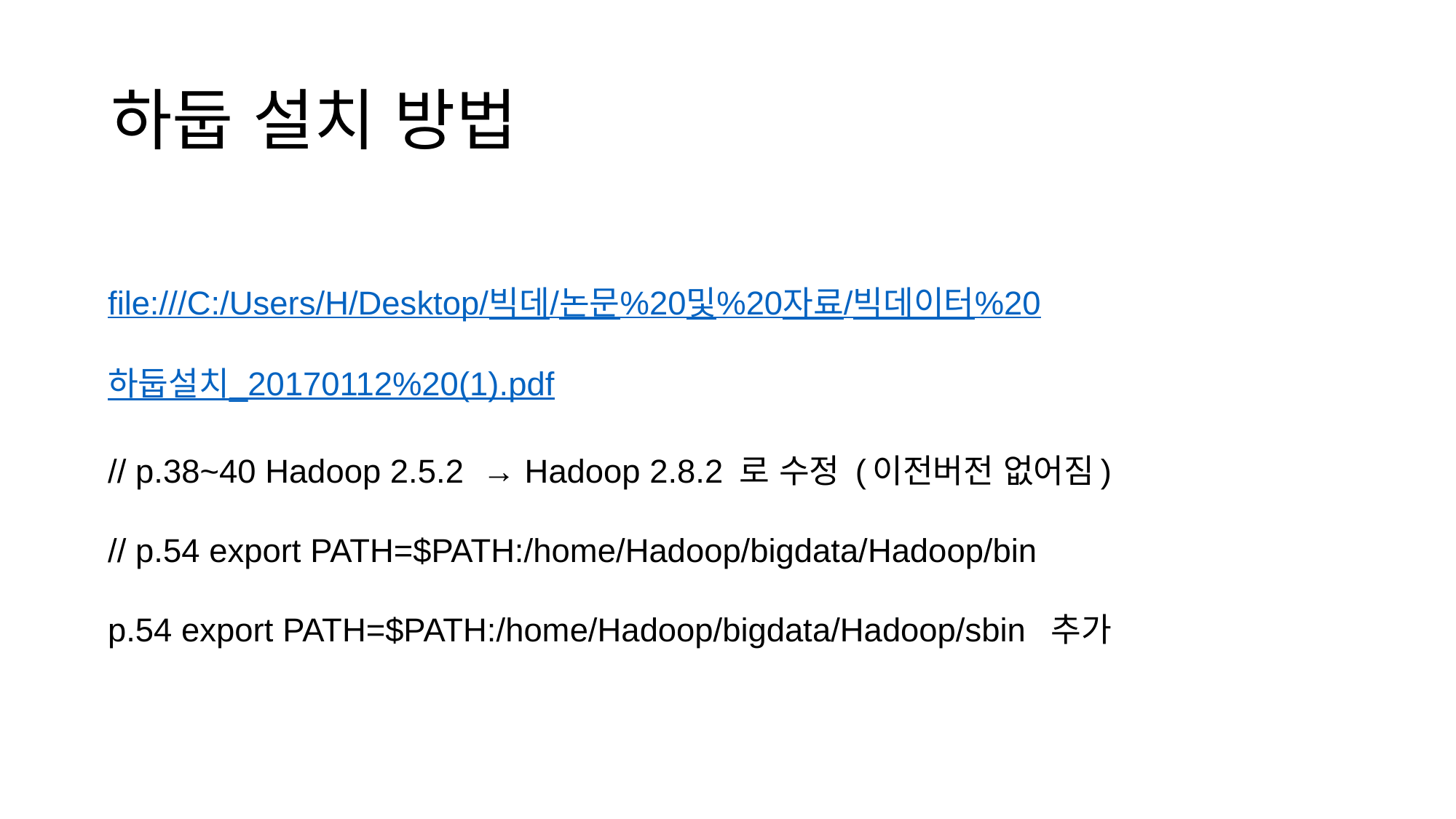

# 하둡 설치 방법

file:///C:/Users/H/Desktop/빅데/논문%20및%20자료/빅데이터%20하둡설치_20170112%20(1).pdf
// p.38~40 Hadoop 2.5.2  → Hadoop 2.8.2 로 수정 (이전버전 없어짐)
// p.54 export PATH=$PATH:/home/Hadoop/bigdata/Hadoop/bin
p.54 export PATH=$PATH:/home/Hadoop/bigdata/Hadoop/sbin  추가